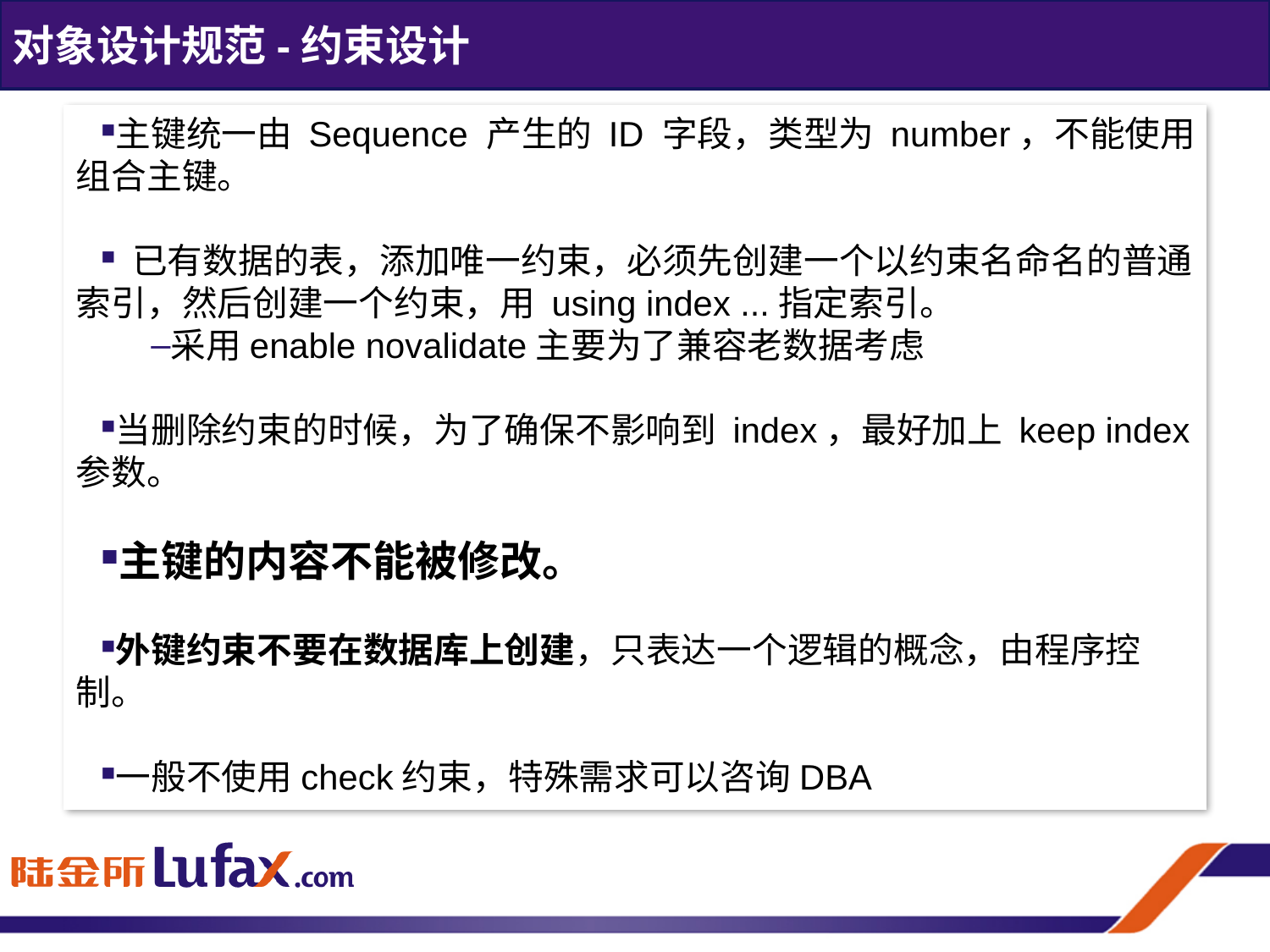

对象设计规范-约束设计
主键统一由 Sequence 产生的 ID 字段，类型为 number，不能使用组合主键。

 已有数据的表，添加唯一约束，必须先创建一个以约束名命名的普通索引，然后创建一个约束，用 using index ...指定索引。
采用enable novalidate主要为了兼容老数据考虑

当删除约束的时候，为了确保不影响到 index，最好加上 keep index 参数。

主键的内容不能被修改。

外键约束不要在数据库上创建，只表达一个逻辑的概念，由程序控制。

一般不使用check约束，特殊需求可以咨询DBA